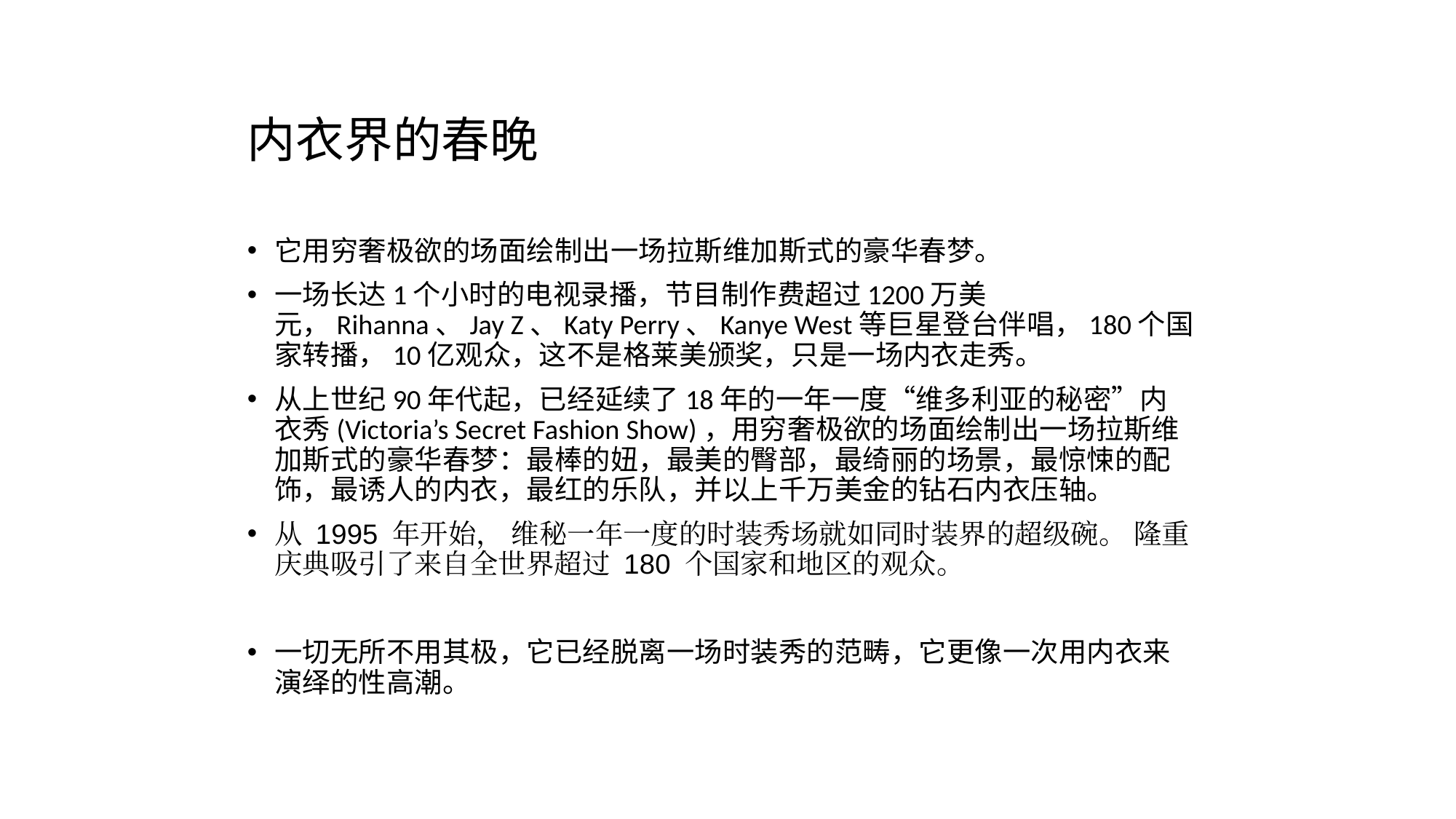

# 内衣界的春晚
它用穷奢极欲的场面绘制出一场拉斯维加斯式的豪华春梦。
一场长达1个小时的电视录播，节目制作费超过1200万美元，Rihanna、Jay Z、Katy Perry、Kanye West等巨星登台伴唱，180个国家转播，10亿观众，这不是格莱美颁奖，只是一场内衣走秀。
从上世纪90年代起，已经延续了18年的一年一度“维多利亚的秘密”内衣秀(Victoria’s Secret Fashion Show)，用穷奢极欲的场面绘制出一场拉斯维加斯式的豪华春梦：最棒的妞，最美的臀部，最绮丽的场景，最惊悚的配饰，最诱人的内衣，最红的乐队，并以上千万美金的钻石内衣压轴。
从 1995 年开始， 维秘一年一度的时装秀场就如同时装界的超级碗。 隆重庆典吸引了来自全世界超过 180 个国家和地区的观众。

一切无所不用其极，它已经脱离一场时装秀的范畴，它更像一次用内衣来演绎的性高潮。